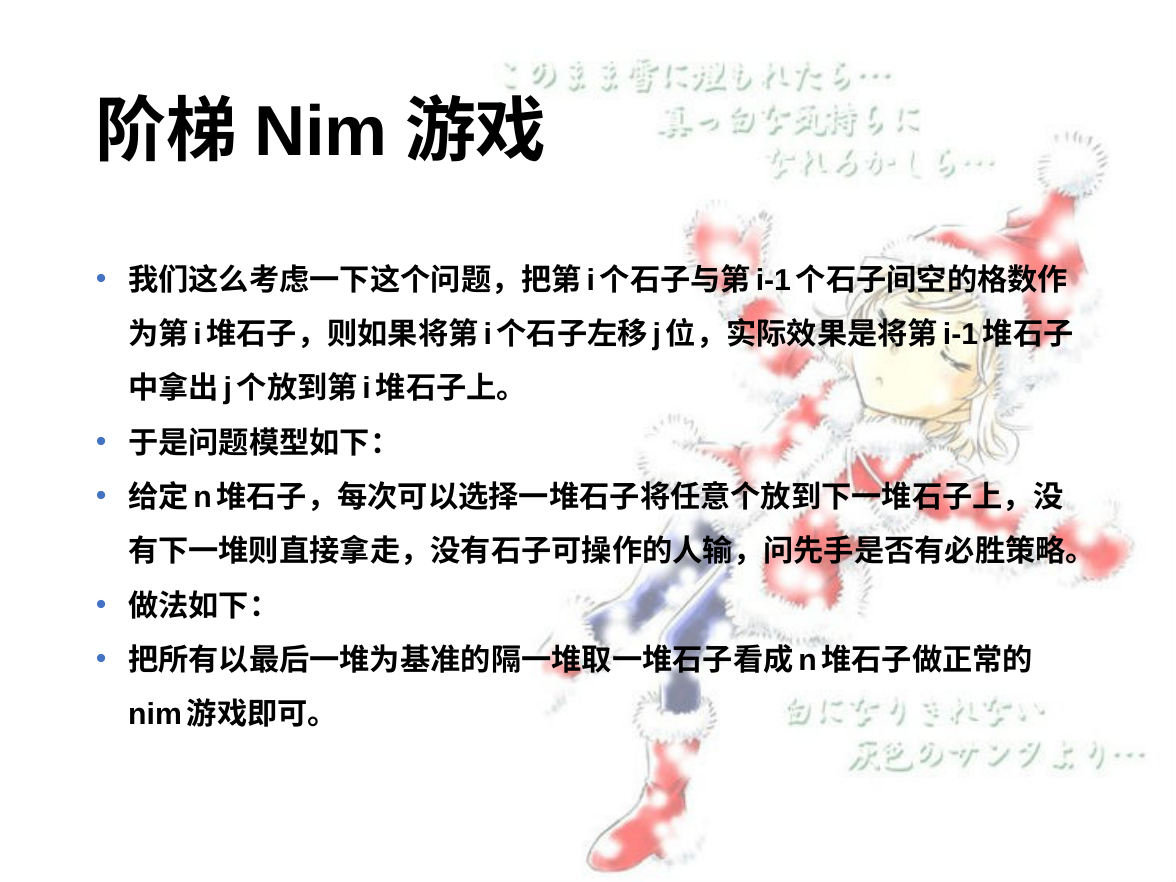

# 阶梯Nim游戏
我们这么考虑一下这个问题，把第i个石子与第i-1个石子间空的格数作为第i堆石子，则如果将第i个石子左移j位，实际效果是将第i-1堆石子中拿出j个放到第i堆石子上。
于是问题模型如下：
给定n堆石子，每次可以选择一堆石子将任意个放到下一堆石子上，没有下一堆则直接拿走，没有石子可操作的人输，问先手是否有必胜策略。
做法如下：
把所有以最后一堆为基准的隔一堆取一堆石子看成n堆石子做正常的nim游戏即可。